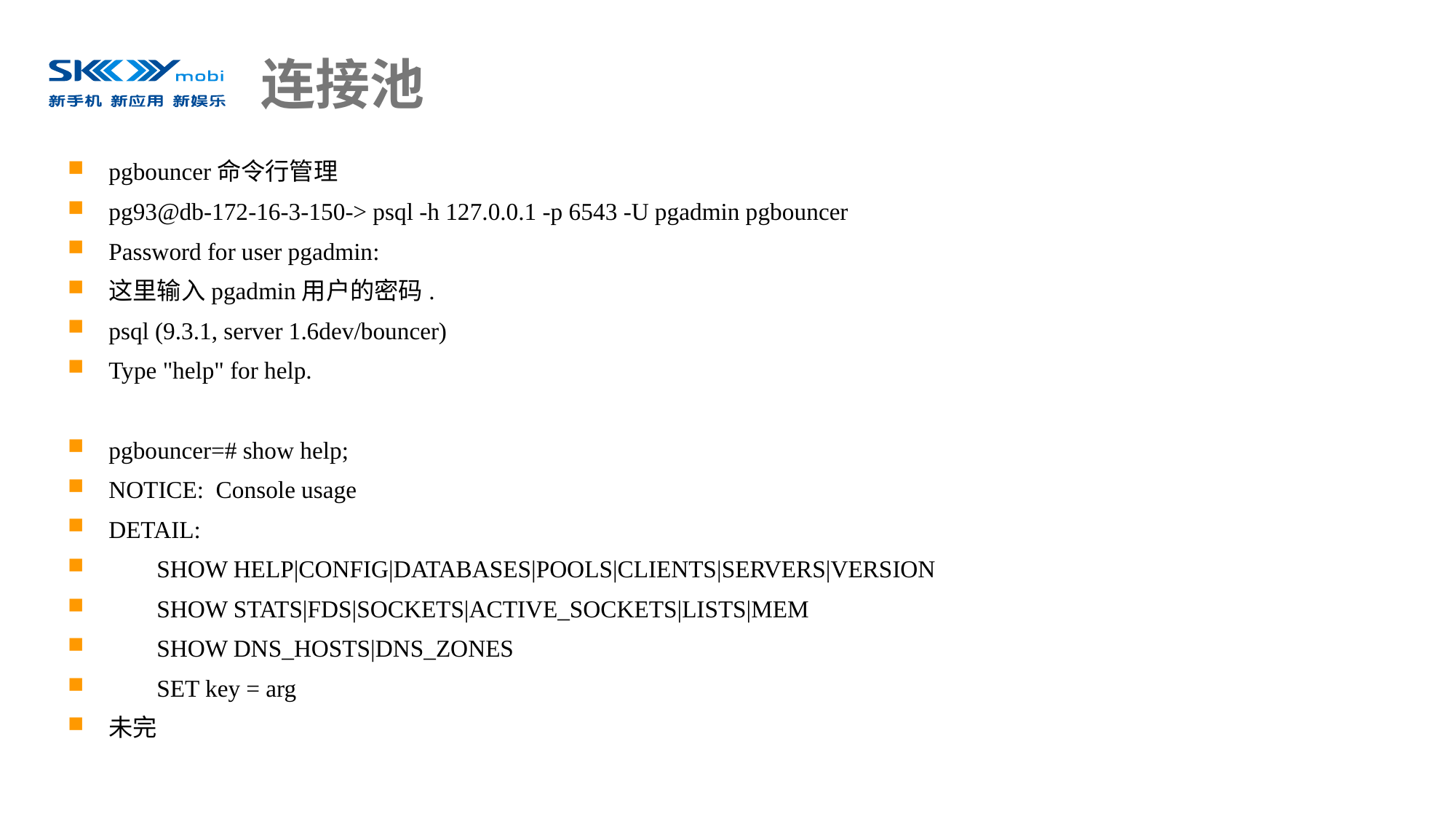

# 连接池
pgbouncer命令行管理
pg93@db-172-16-3-150-> psql -h 127.0.0.1 -p 6543 -U pgadmin pgbouncer
Password for user pgadmin:
这里输入pgadmin用户的密码.
psql (9.3.1, server 1.6dev/bouncer)
Type "help" for help.

pgbouncer=# show help;
NOTICE:  Console usage
DETAIL:
        SHOW HELP|CONFIG|DATABASES|POOLS|CLIENTS|SERVERS|VERSION
        SHOW STATS|FDS|SOCKETS|ACTIVE_SOCKETS|LISTS|MEM
        SHOW DNS_HOSTS|DNS_ZONES
        SET key = arg
未完